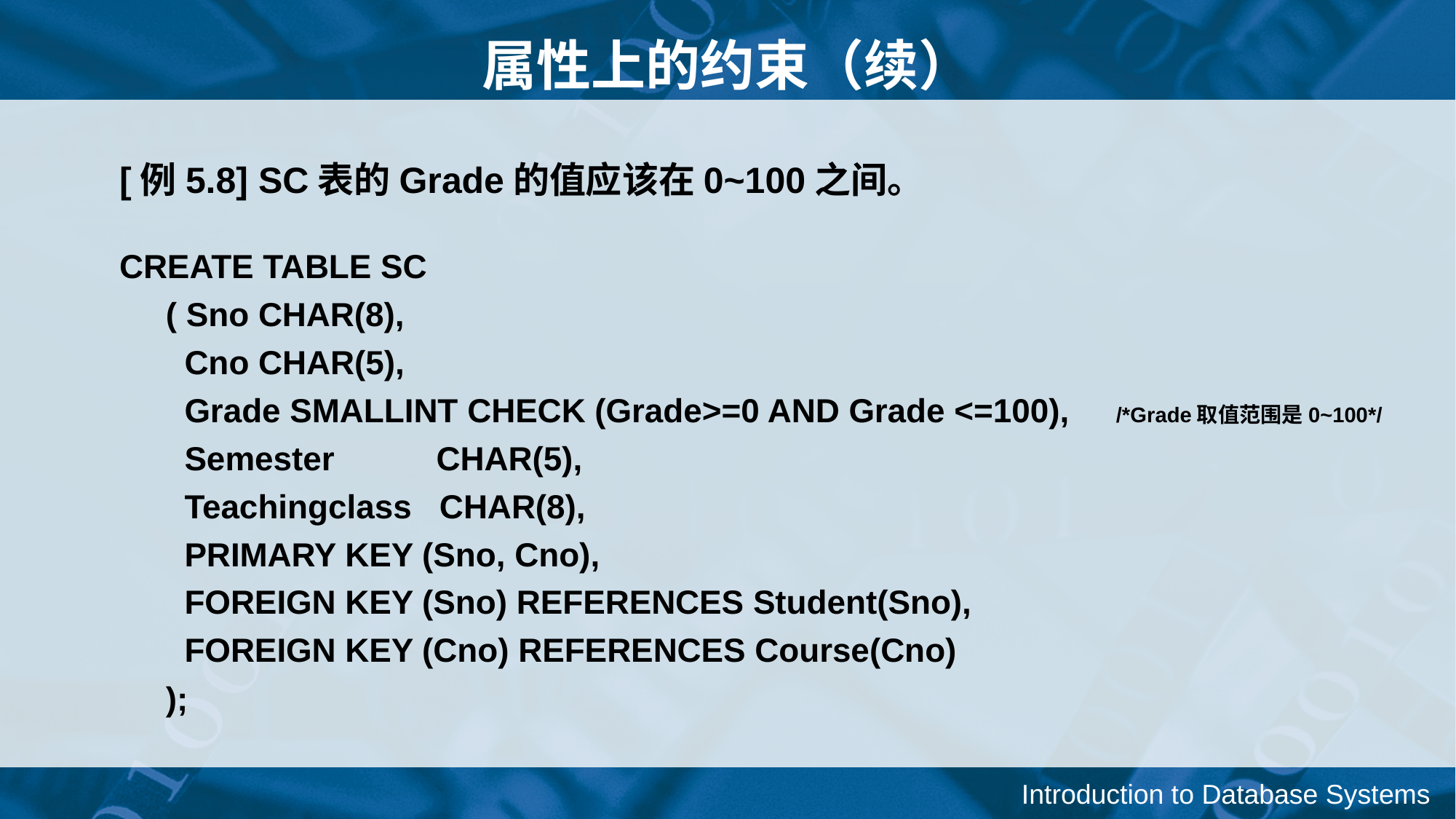

属性上的约束（续）
[例5.8] SC表的Grade的值应该在0~100之间。

CREATE TABLE SC
     ( Sno CHAR(8),
       Cno CHAR(5),
       Grade SMALLINT CHECK (Grade>=0 AND Grade <=100),     /*Grade取值范围是0~100*/
       Semester           CHAR(5),
       Teachingclass   CHAR(8),
       PRIMARY KEY (Sno, Cno),
       FOREIGN KEY (Sno) REFERENCES Student(Sno),
       FOREIGN KEY (Cno) REFERENCES Course(Cno)
     );